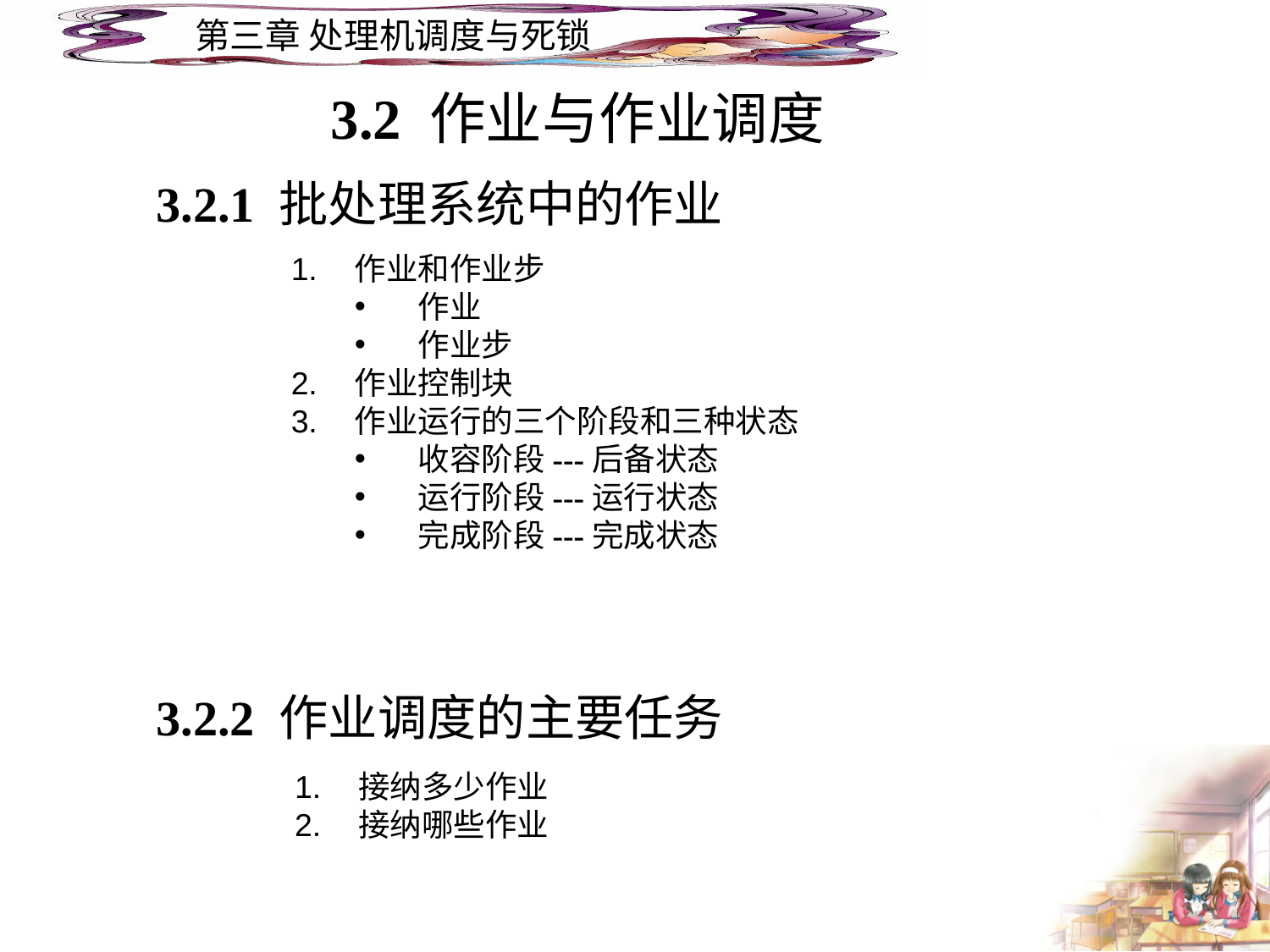

3.2 作业与作业调度
3.2.1 批处理系统中的作业
作业和作业步
作业
作业步
作业控制块
作业运行的三个阶段和三种状态
收容阶段---后备状态
运行阶段---运行状态
完成阶段---完成状态
3.2.2 作业调度的主要任务
接纳多少作业
接纳哪些作业